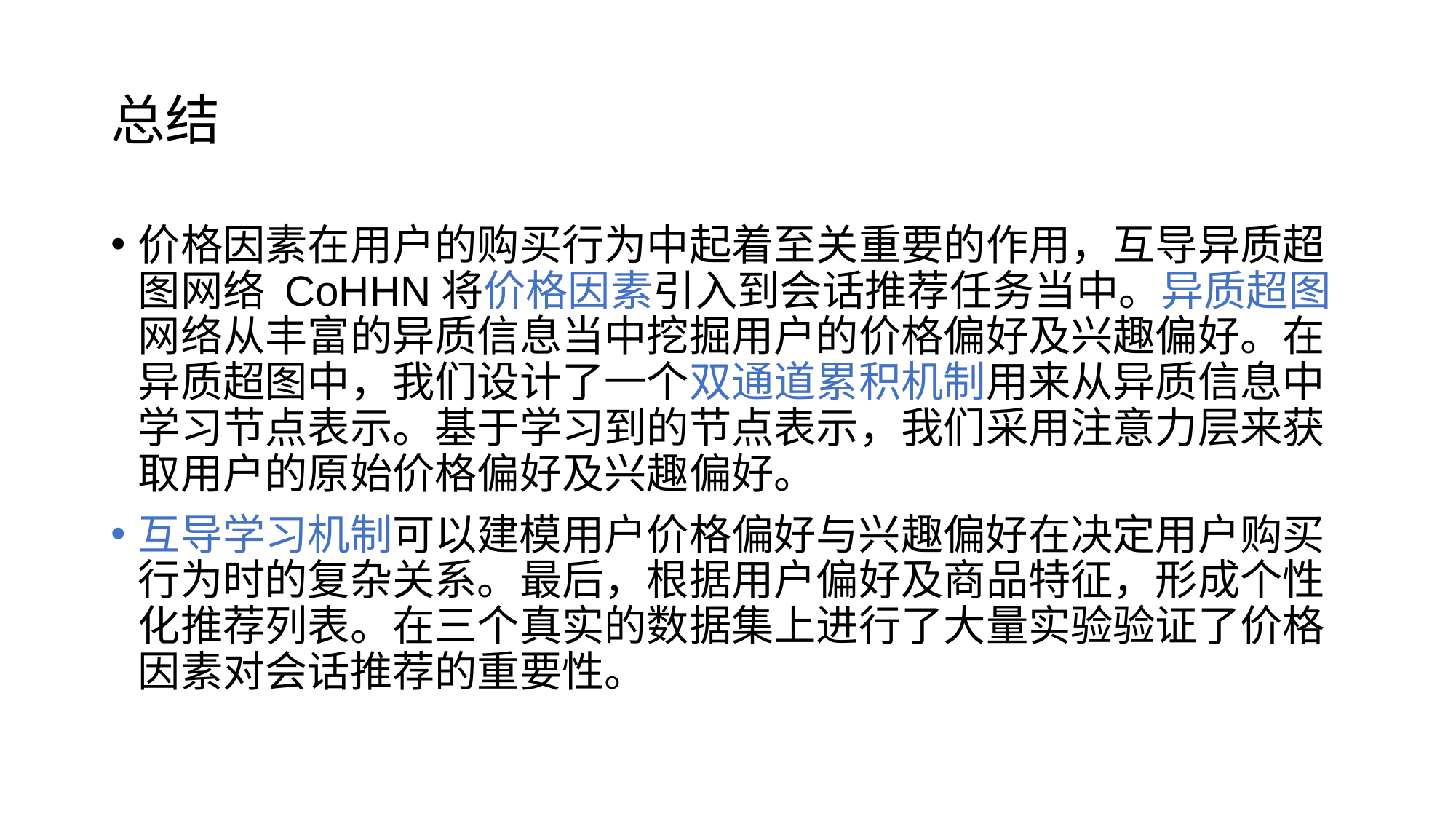

# 总结
价格因素在用户的购买行为中起着至关重要的作用，互导异质超图网络 CoHHN将价格因素引入到会话推荐任务当中。异质超图网络从丰富的异质信息当中挖掘用户的价格偏好及兴趣偏好。在异质超图中，我们设计了一个双通道累积机制用来从异质信息中学习节点表示。基于学习到的节点表示，我们采用注意力层来获取用户的原始价格偏好及兴趣偏好。
互导学习机制可以建模用户价格偏好与兴趣偏好在决定用户购买行为时的复杂关系。最后，根据用户偏好及商品特征，形成个性化推荐列表。在三个真实的数据集上进行了大量实验验证了价格因素对会话推荐的重要性。